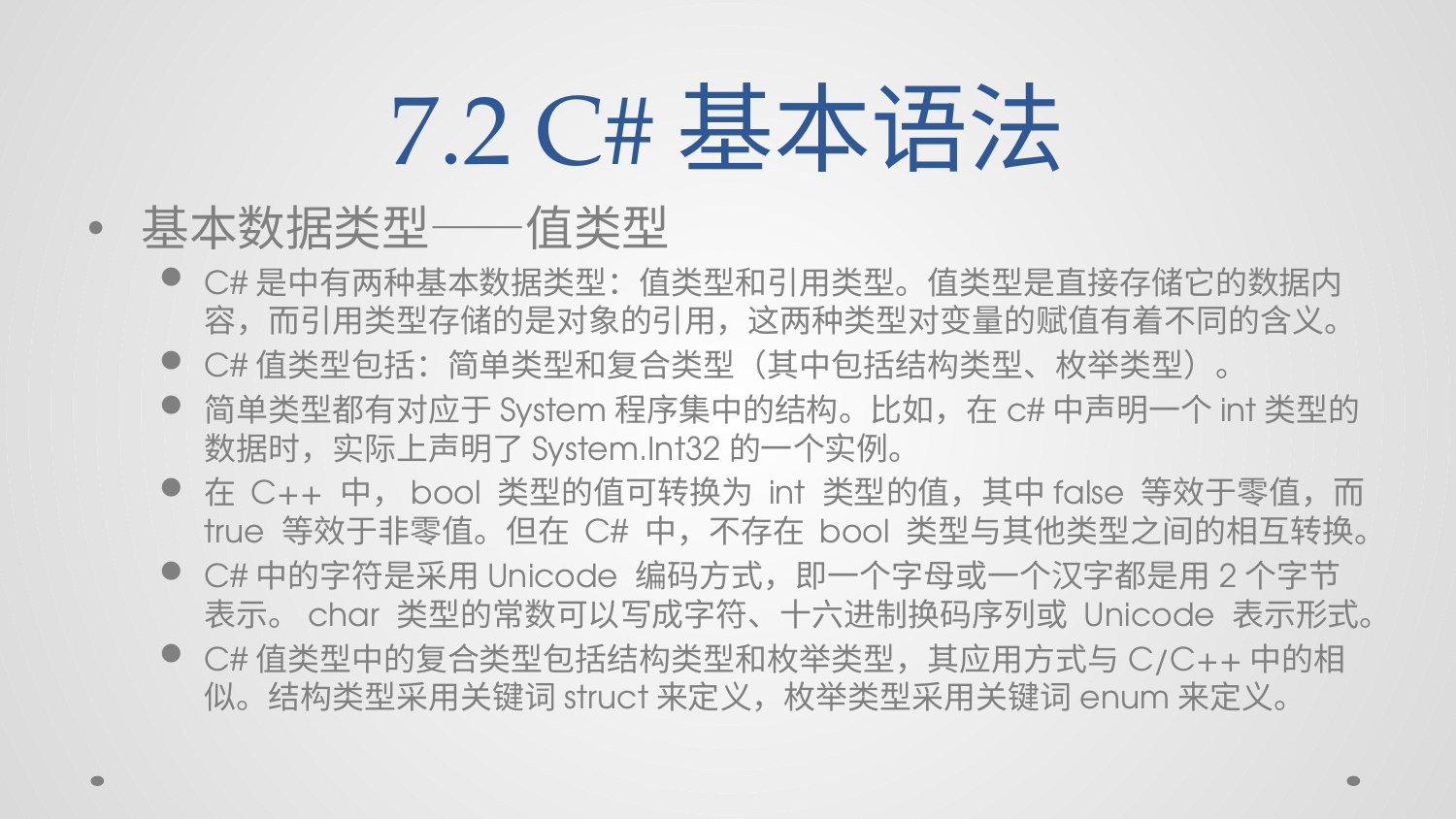

# 7.2 C#基本语法
基本数据类型——值类型
C#是中有两种基本数据类型：值类型和引用类型。值类型是直接存储它的数据内容，而引用类型存储的是对象的引用，这两种类型对变量的赋值有着不同的含义。
C#值类型包括：简单类型和复合类型（其中包括结构类型、枚举类型）。
简单类型都有对应于System程序集中的结构。比如，在c#中声明一个int类型的数据时，实际上声明了System.Int32的一个实例。
在 C++ 中，bool 类型的值可转换为 int 类型的值，其中false 等效于零值，而 true 等效于非零值。但在 C# 中，不存在 bool 类型与其他类型之间的相互转换。
C#中的字符是采用Unicode 编码方式，即一个字母或一个汉字都是用2个字节表示。char 类型的常数可以写成字符、十六进制换码序列或 Unicode 表示形式。
C#值类型中的复合类型包括结构类型和枚举类型，其应用方式与C/C++中的相似。结构类型采用关键词struct来定义，枚举类型采用关键词enum来定义。